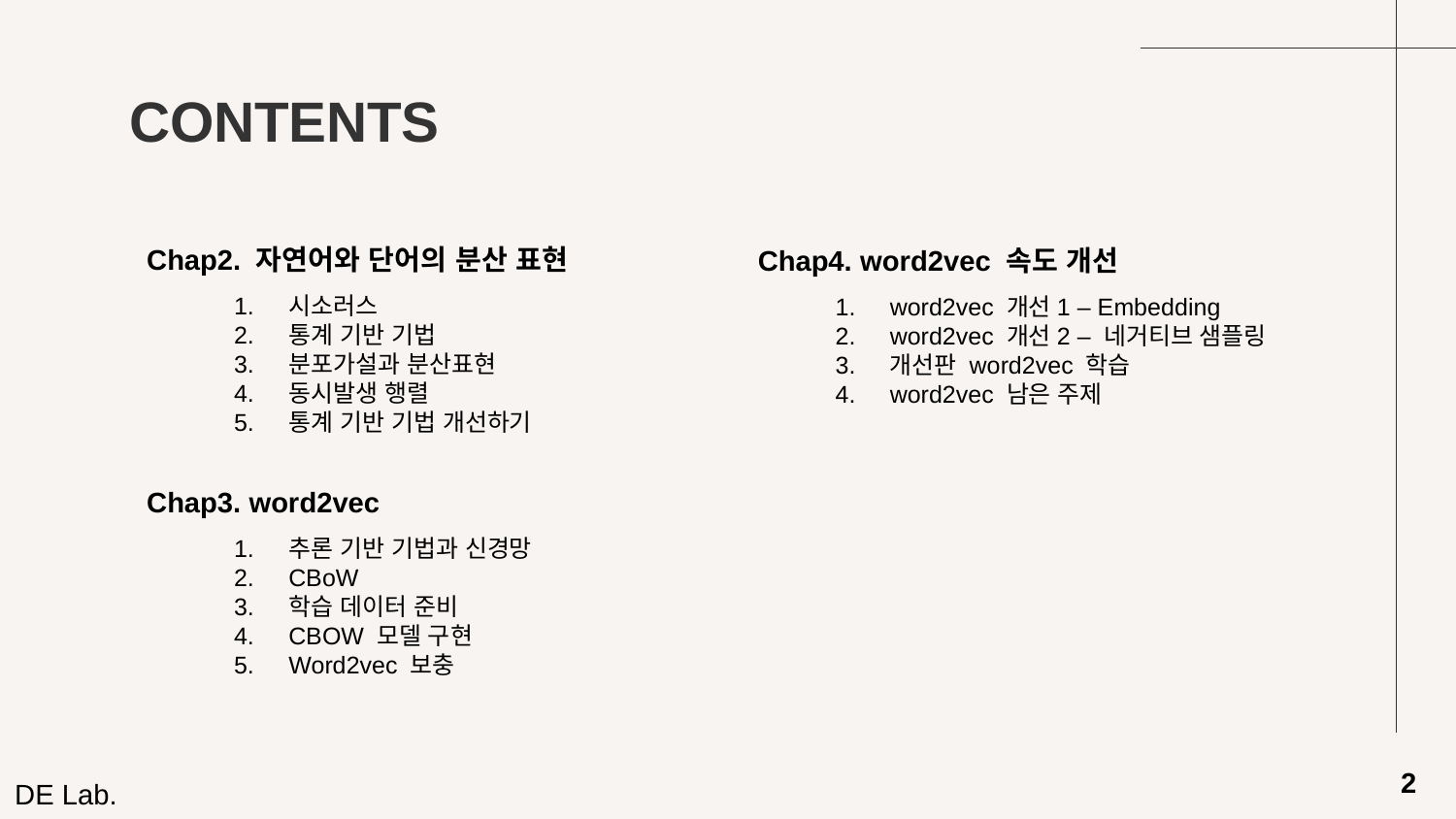

# CONTENTS
Chap2. 자연어와 단어의 분산 표현
Chap4. word2vec 속도 개선
시소러스
통계 기반 기법
분포가설과 분산표현
동시발생 행렬
통계 기반 기법 개선하기
word2vec 개선1 – Embedding
word2vec 개선2 – 네거티브 샘플링
개선판 word2vec 학습
word2vec 남은 주제
Chap3. word2vec
추론 기반 기법과 신경망
CBoW
학습 데이터 준비
CBOW 모델 구현
Word2vec 보충
2
DE Lab.